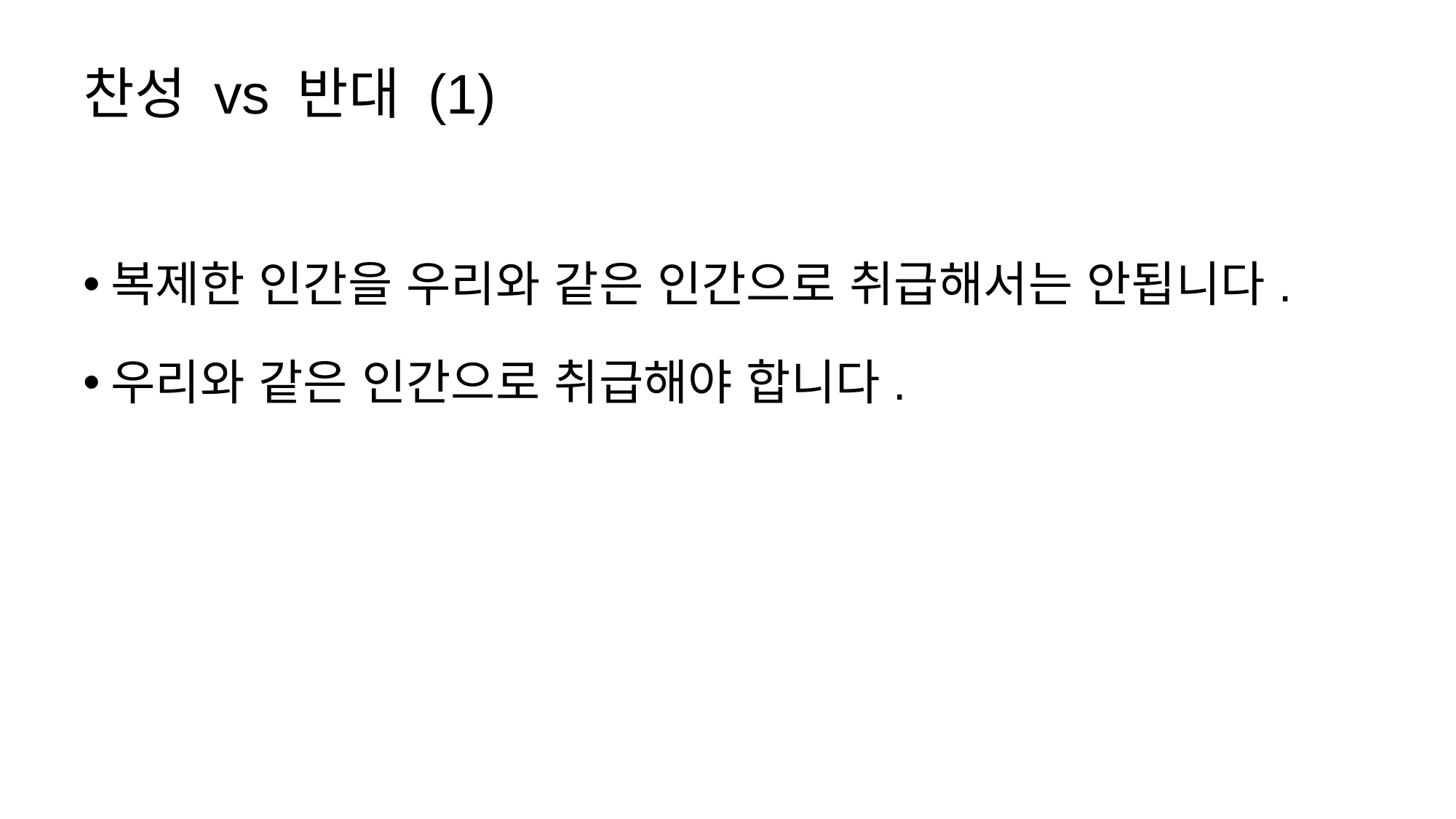

찬성 vs 반대 (1)
복제한 인간을 우리와 같은 인간으로 취급해서는 안됩니다.

우리와 같은 인간으로 취급해야 합니다.